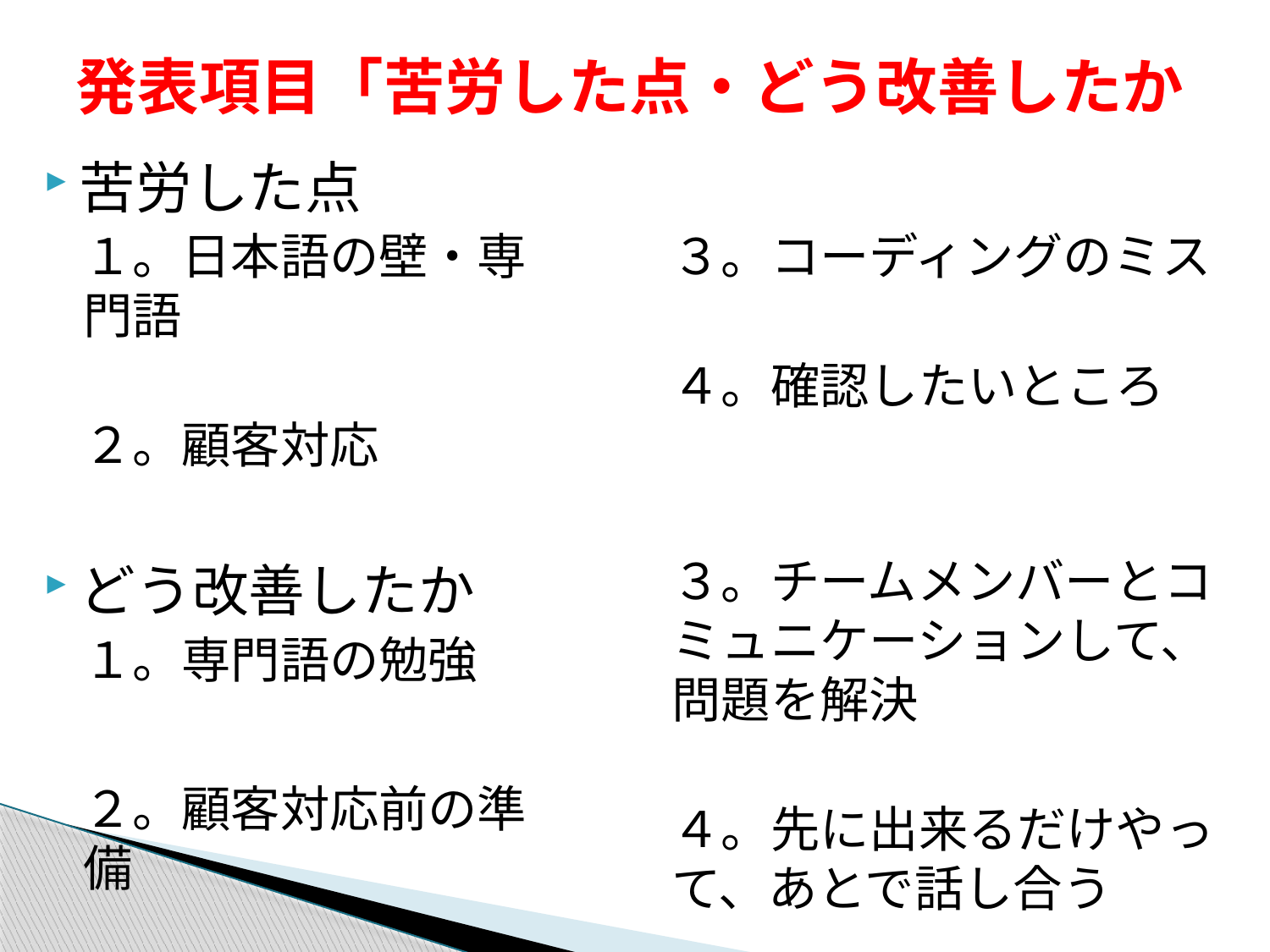

# 発表項目「苦労した点・どう改善したか
苦労した点
１。日本語の壁・専門語

２。顧客対応

どう改善したか
１。専門語の勉強

２。顧客対応前の準備

３。コーディングのミス

４。確認したいところ

３。チームメンバーとコミュニケーションして、問題を解決

４。先に出来るだけやって、あとで話し合う